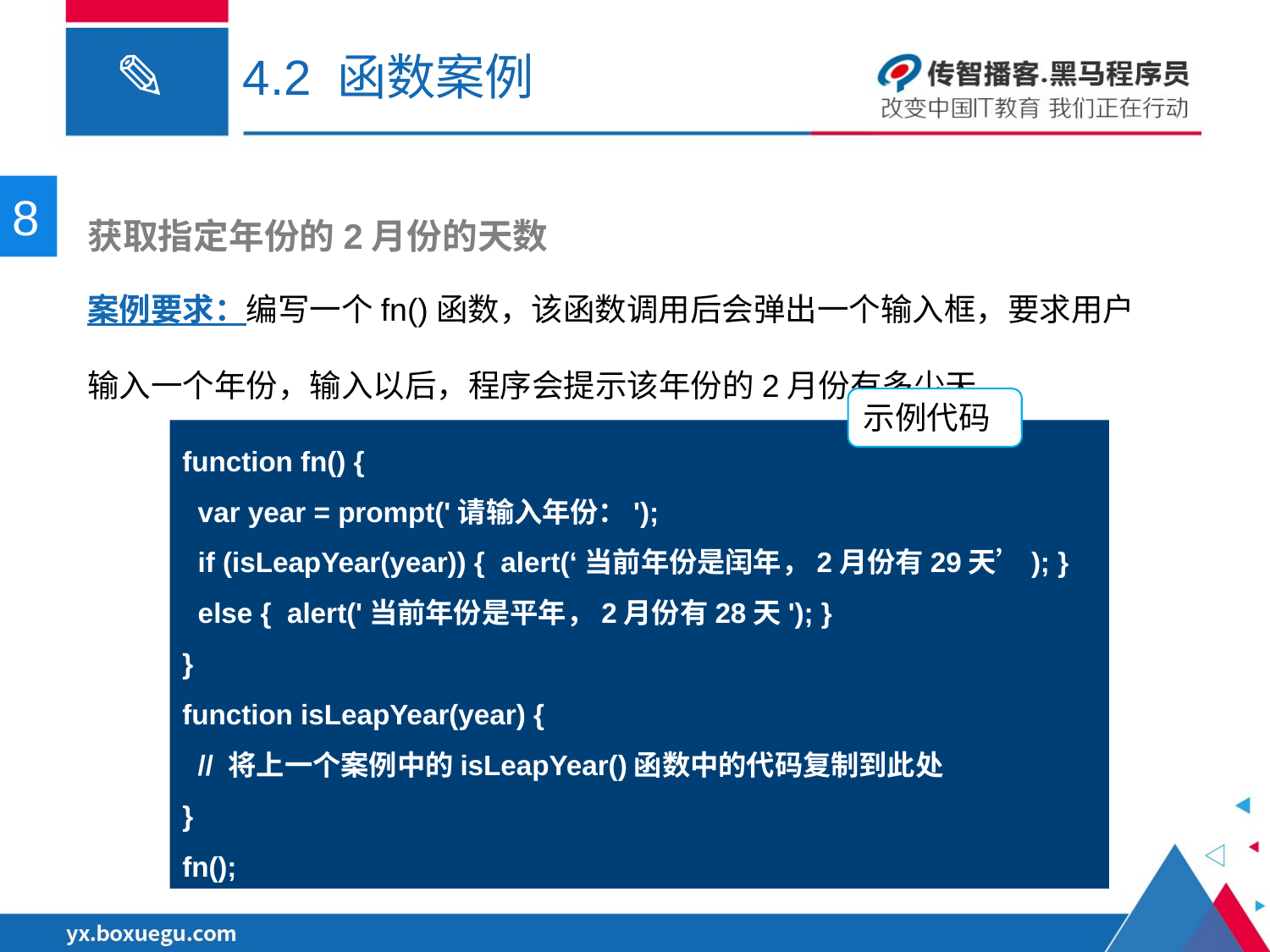

# 4.2 函数案例

8
  获取指定年份的2月份的天数
案例要求：编写一个fn()函数，该函数调用后会弹出一个输入框，要求用户输入一个年份，输入以后，程序会提示该年份的2月份有多少天。
示例代码
function fn() {
  var year = prompt('请输入年份：');
  if (isLeapYear(year)) {  alert(‘当前年份是闰年，2月份有29天’); }
  else {  alert('当前年份是平年，2月份有28天'); }
}
function isLeapYear(year) {
  // 将上一个案例中的isLeapYear()函数中的代码复制到此处
}
fn();